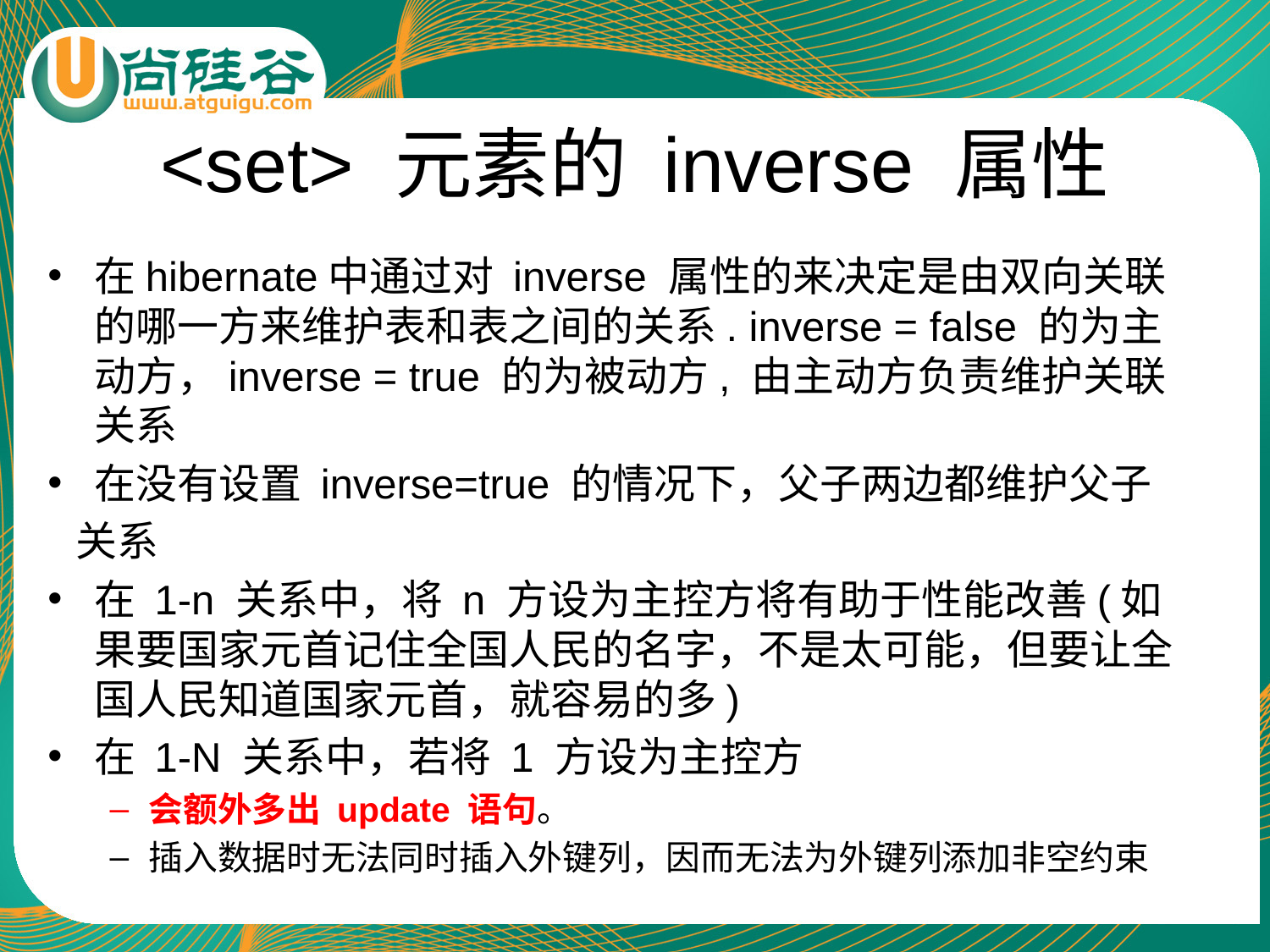

# <set> 元素的 inverse 属性
在hibernate中通过对 inverse 属性的来决定是由双向关联的哪一方来维护表和表之间的关系. inverse = false 的为主动方，inverse = true 的为被动方, 由主动方负责维护关联关系
在没有设置 inverse=true 的情况下，父子两边都维护父子
  关系
在 1-n 关系中，将 n 方设为主控方将有助于性能改善(如果要国家元首记住全国人民的名字，不是太可能，但要让全国人民知道国家元首，就容易的多)
在 1-N 关系中，若将 1 方设为主控方
会额外多出 update 语句。
插入数据时无法同时插入外键列，因而无法为外键列添加非空约束